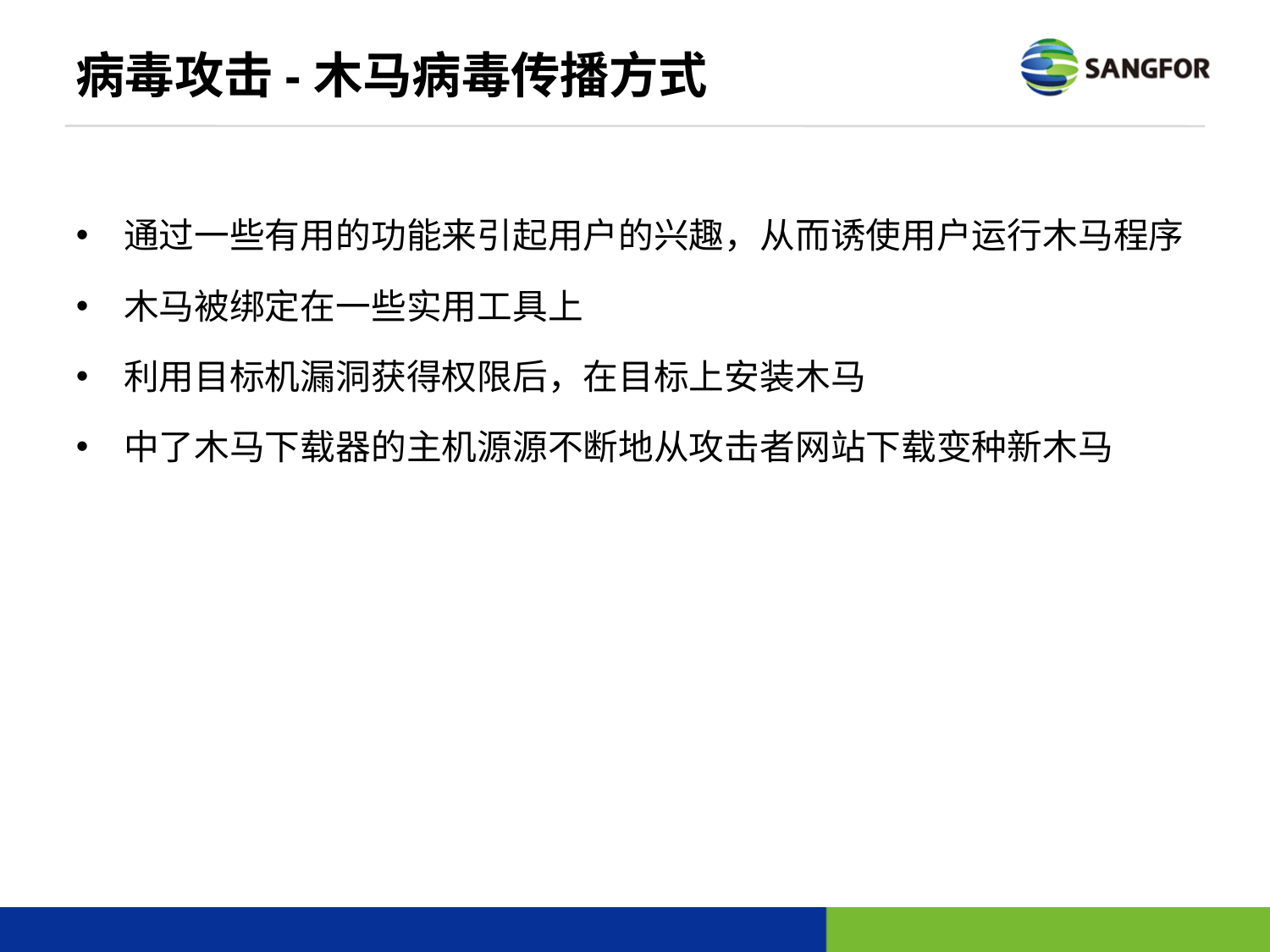

# 病毒攻击-木马病毒传播方式
通过一些有用的功能来引起用户的兴趣，从而诱使用户运行木马程序
木马被绑定在一些实用工具上
利用目标机漏洞获得权限后，在目标上安装木马
中了木马下载器的主机源源不断地从攻击者网站下载变种新木马